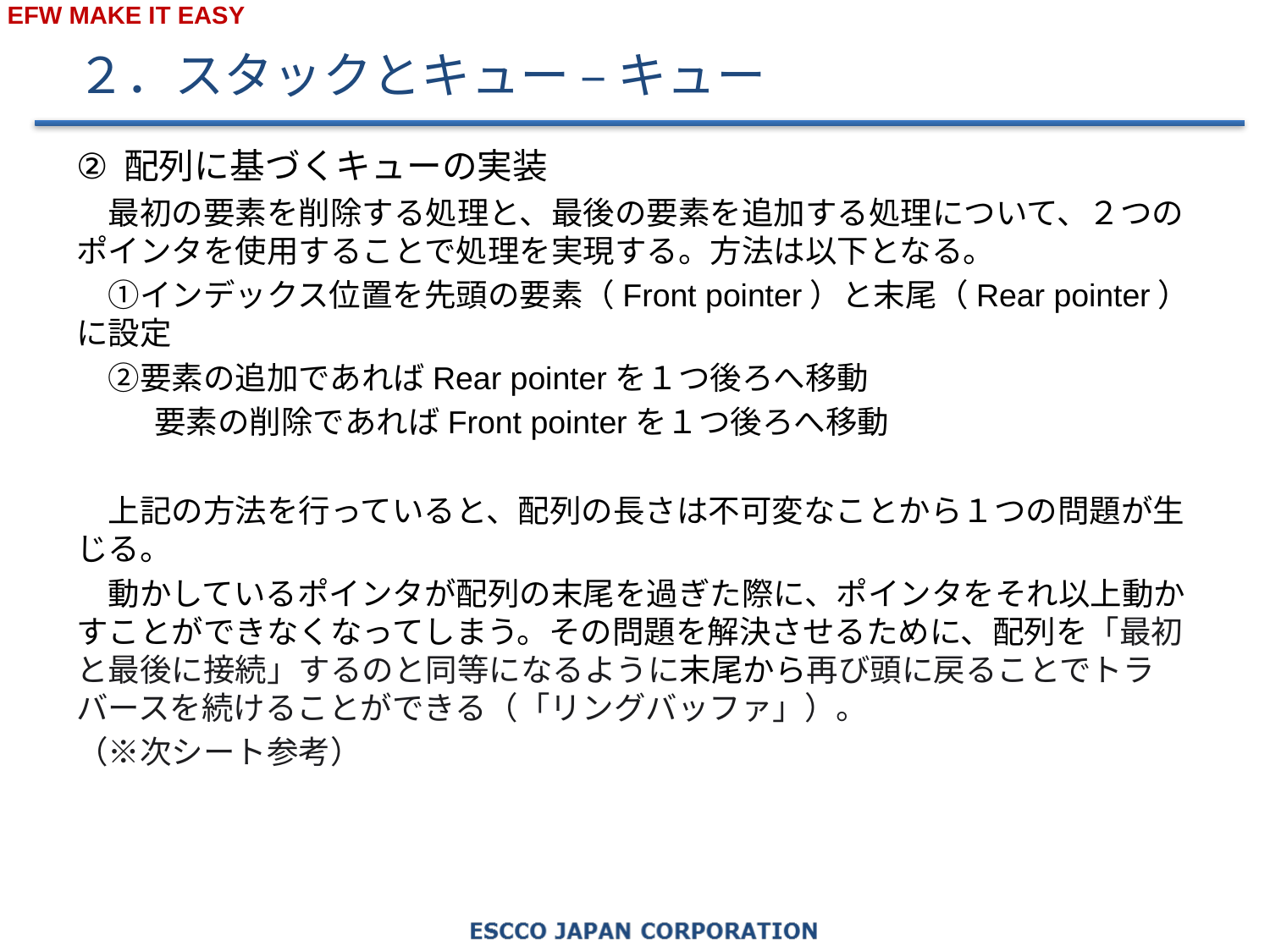

# ２．スタックとキュー – キュー
配列に基づくキューの実装
　最初の要素を削除する処理と、最後の要素を追加する処理について、２つのポインタを使用することで処理を実現する。方法は以下となる。
　①インデックス位置を先頭の要素（Front pointer）と末尾（Rear pointer）に設定
　②要素の追加であればRear pointerを１つ後ろへ移動
 　　要素の削除であればFront pointerを１つ後ろへ移動

　上記の方法を行っていると、配列の長さは不可変なことから１つの問題が生じる。
　動かしているポインタが配列の末尾を過ぎた際に、ポインタをそれ以上動かすことができなくなってしまう。その問題を解決させるために、配列を「最初と最後に接続」するのと同等になるように末尾から再び頭に戻ることでトラバースを続けることができる（「リングバッファ」）。
（※次シート参考）